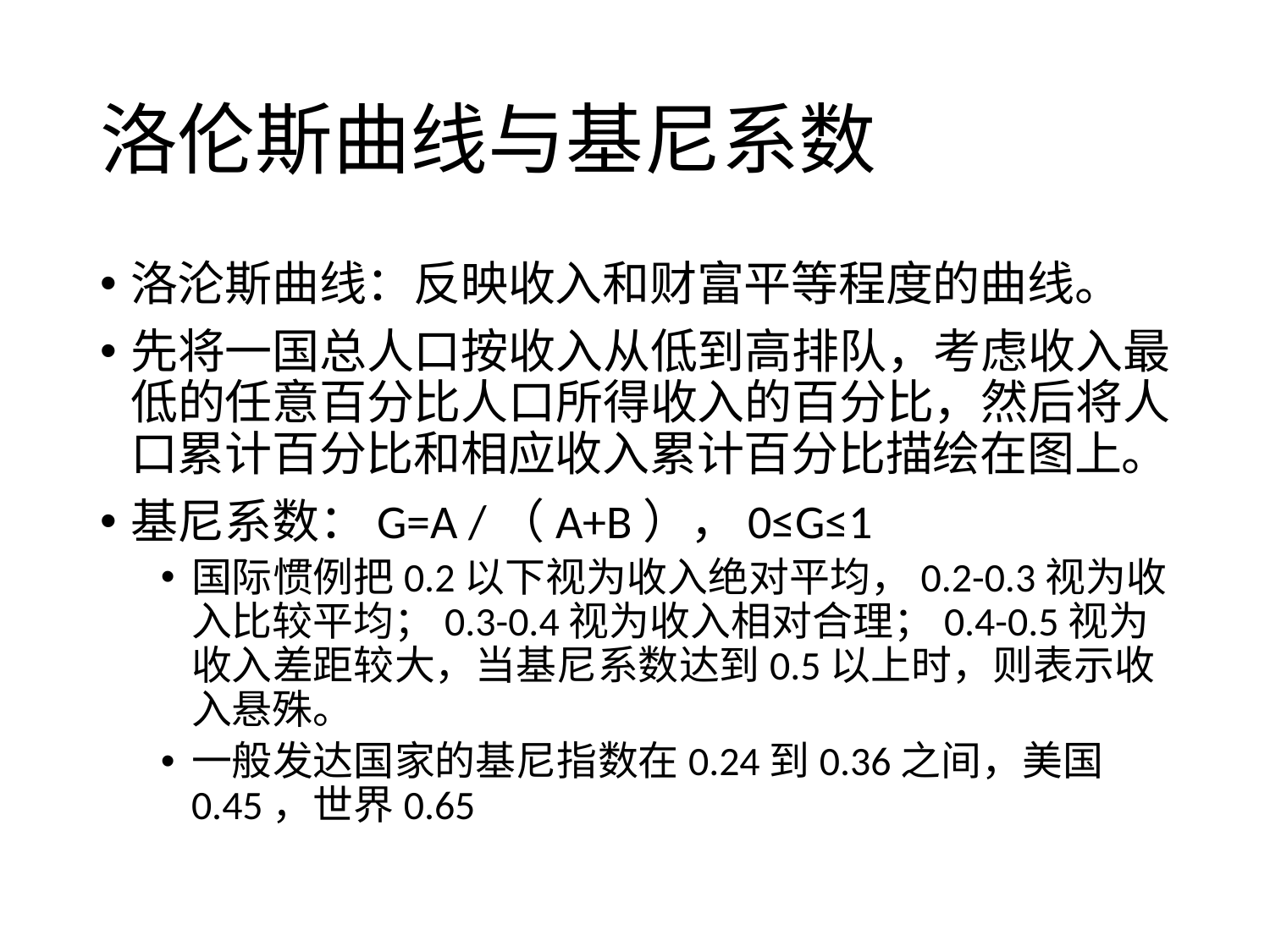

# 洛伦斯曲线与基尼系数
洛沦斯曲线：反映收入和财富平等程度的曲线。
先将一国总人口按收入从低到高排队，考虑收入最低的任意百分比人口所得收入的百分比，然后将人口累计百分比和相应收入累计百分比描绘在图上。
基尼系数：G=A /（A+B），0≤G≤1
国际惯例把0.2以下视为收入绝对平均，0.2-0.3视为收入比较平均；0.3-0.4视为收入相对合理；0.4-0.5视为收入差距较大，当基尼系数达到0.5以上时，则表示收入悬殊。
一般发达国家的基尼指数在0.24到0.36之间，美国0.45，世界0.65